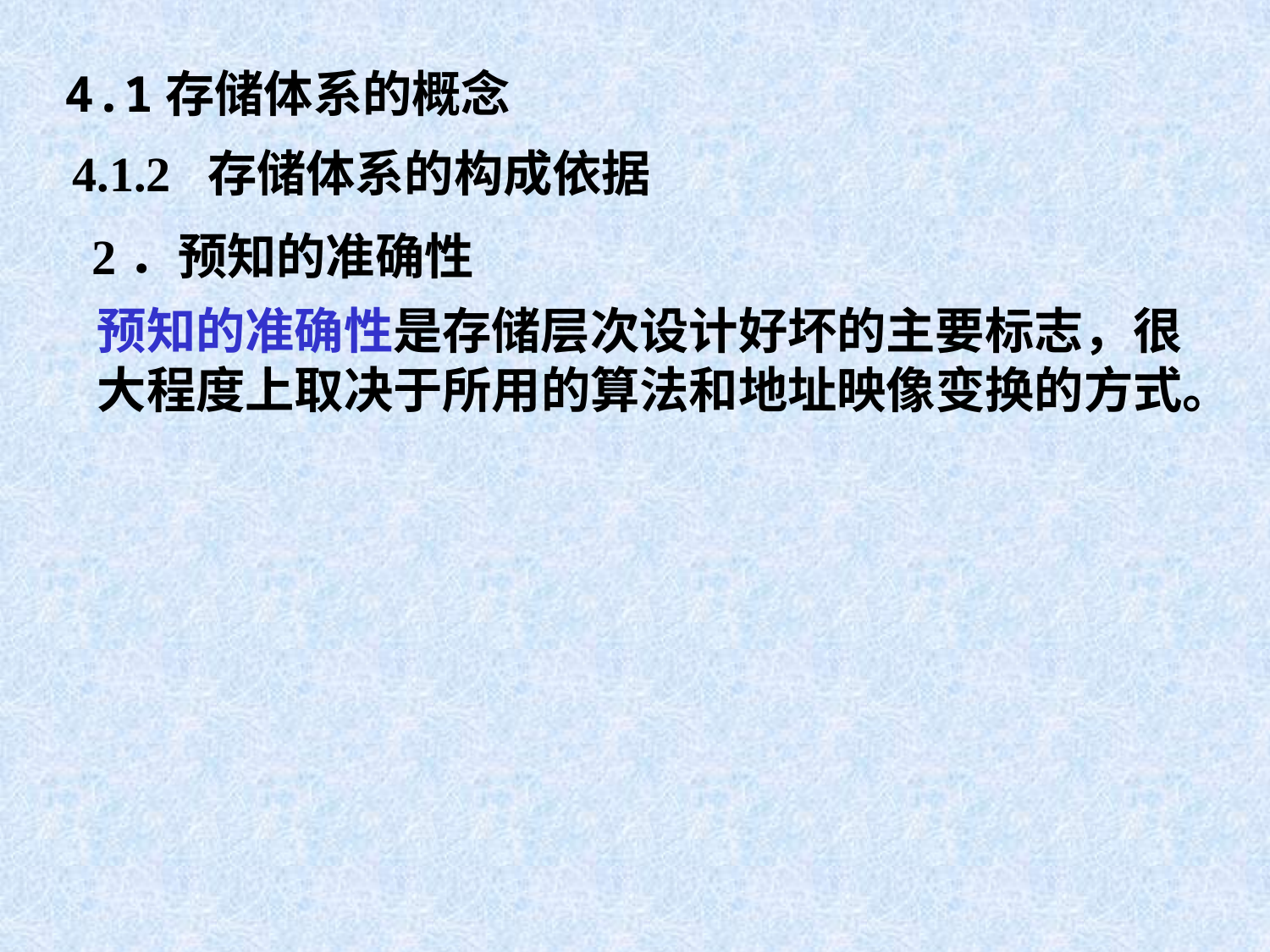

4.1存储体系的概念
4.1.2  存储体系的构成依据
2．预知的准确性
预知的准确性是存储层次设计好坏的主要标志，很大程度上取决于所用的算法和地址映像变换的方式。